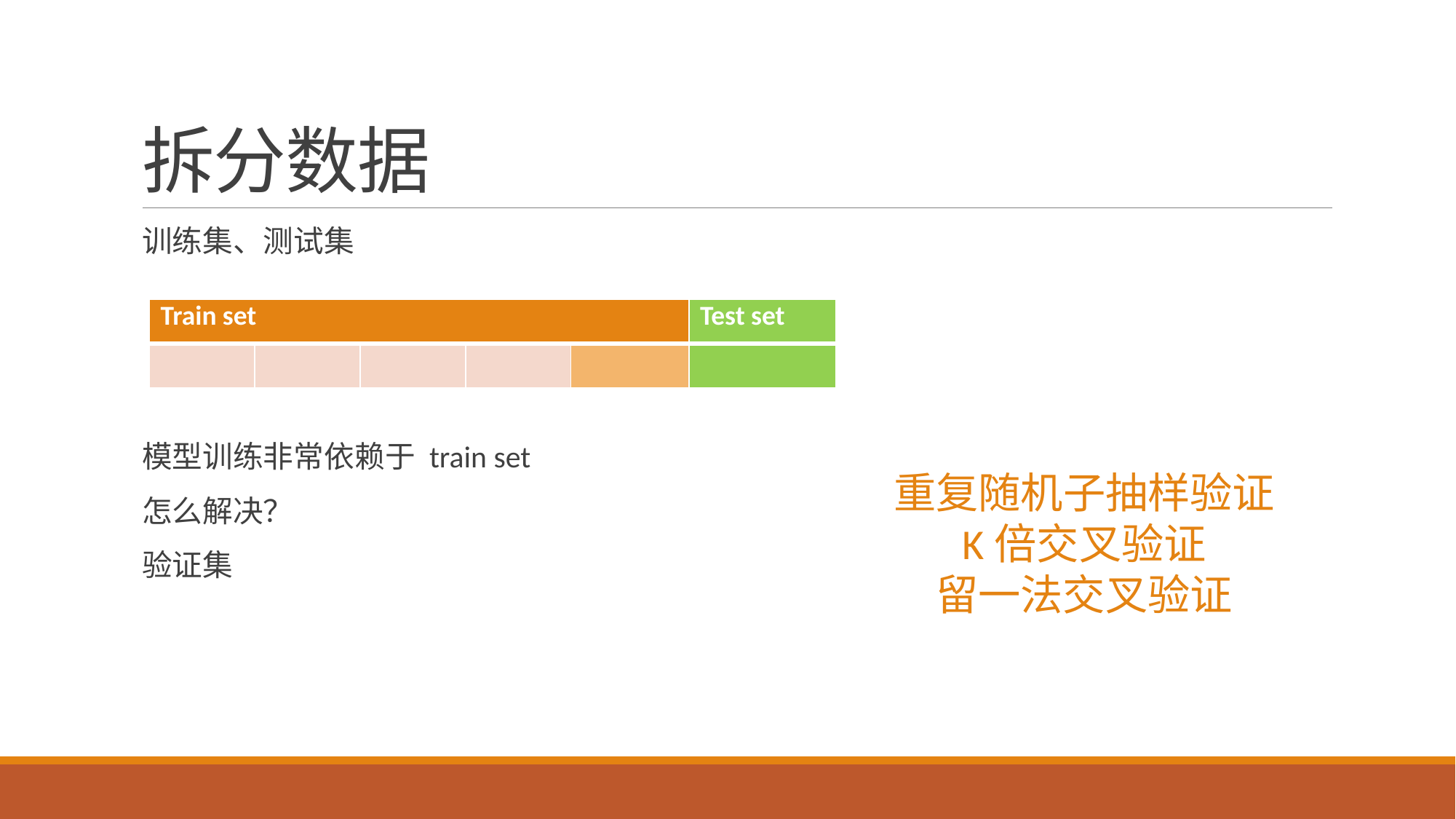

# 拆分数据
训练集、测试集

模型训练非常依赖于 train set
怎么解决？
验证集
| Train set |  |  |  |  | Test set |
| --- | --- | --- | --- | --- | --- |
|  |  |  |  |  |  |
重复随机子抽样验证
K倍交叉验证
留一法交叉验证